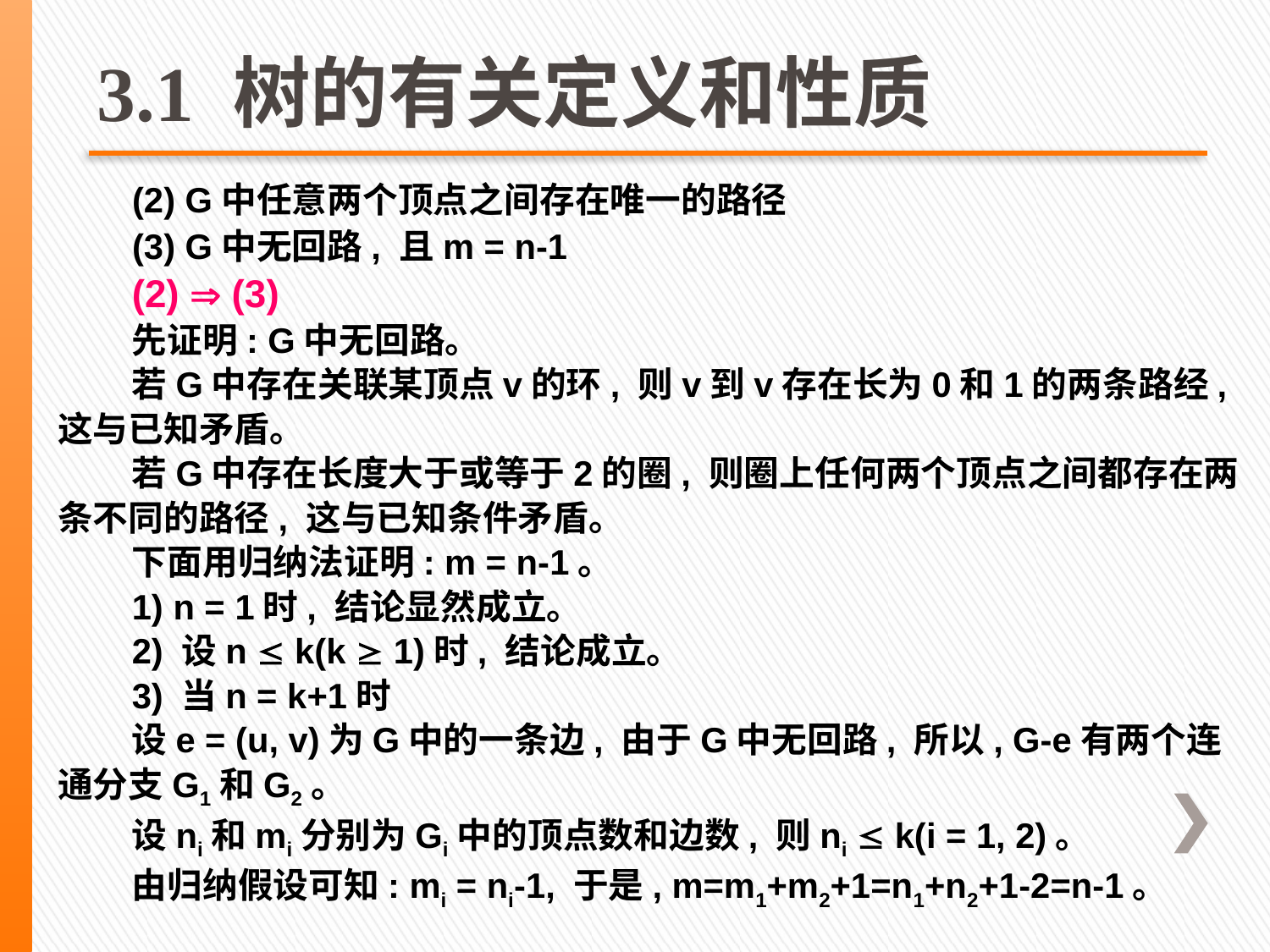

# 3.1 树的有关定义和性质
(2) G中任意两个顶点之间存在唯一的路径
(3) G中无回路, 且m = n-1
(2) ⇒ (3)
先证明: G中无回路。
若G中存在关联某顶点v的环, 则v到v存在长为0和1的两条路经, 这与已知矛盾。
若G中存在长度大于或等于2的圈, 则圈上任何两个顶点之间都存在两条不同的路径, 这与已知条件矛盾。
下面用归纳法证明: m = n-1。
1) n = 1时, 结论显然成立。
2) 设n ≤ k(k ≥ 1)时, 结论成立。
3) 当n = k+1时
设e = (u, v)为G中的一条边, 由于G中无回路, 所以, G-e有两个连通分支G1和G2。
设ni和mi分别为Gi中的顶点数和边数, 则ni ≤ k(i = 1, 2)。
由归纳假设可知: mi = ni-1, 于是, m=m1+m2+1=n1+n2+1-2=n-1。